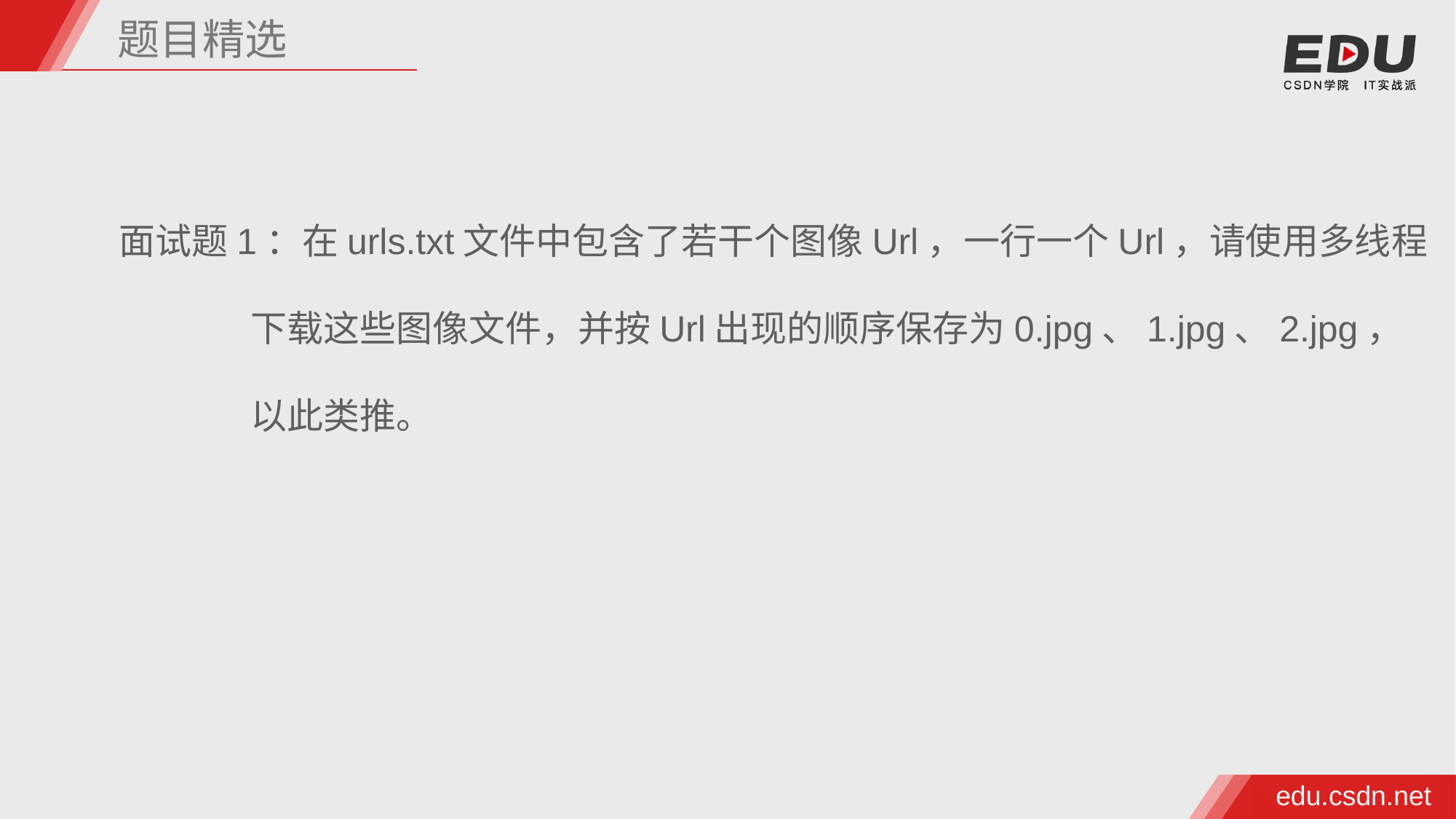

题目精选
面试题1：在urls.txt文件中包含了若干个图像Url，一行一个Url，请使用多线程
               下载这些图像文件，并按Url出现的顺序保存为0.jpg、1.jpg、2.jpg，
               以此类推。
edu.csdn.net